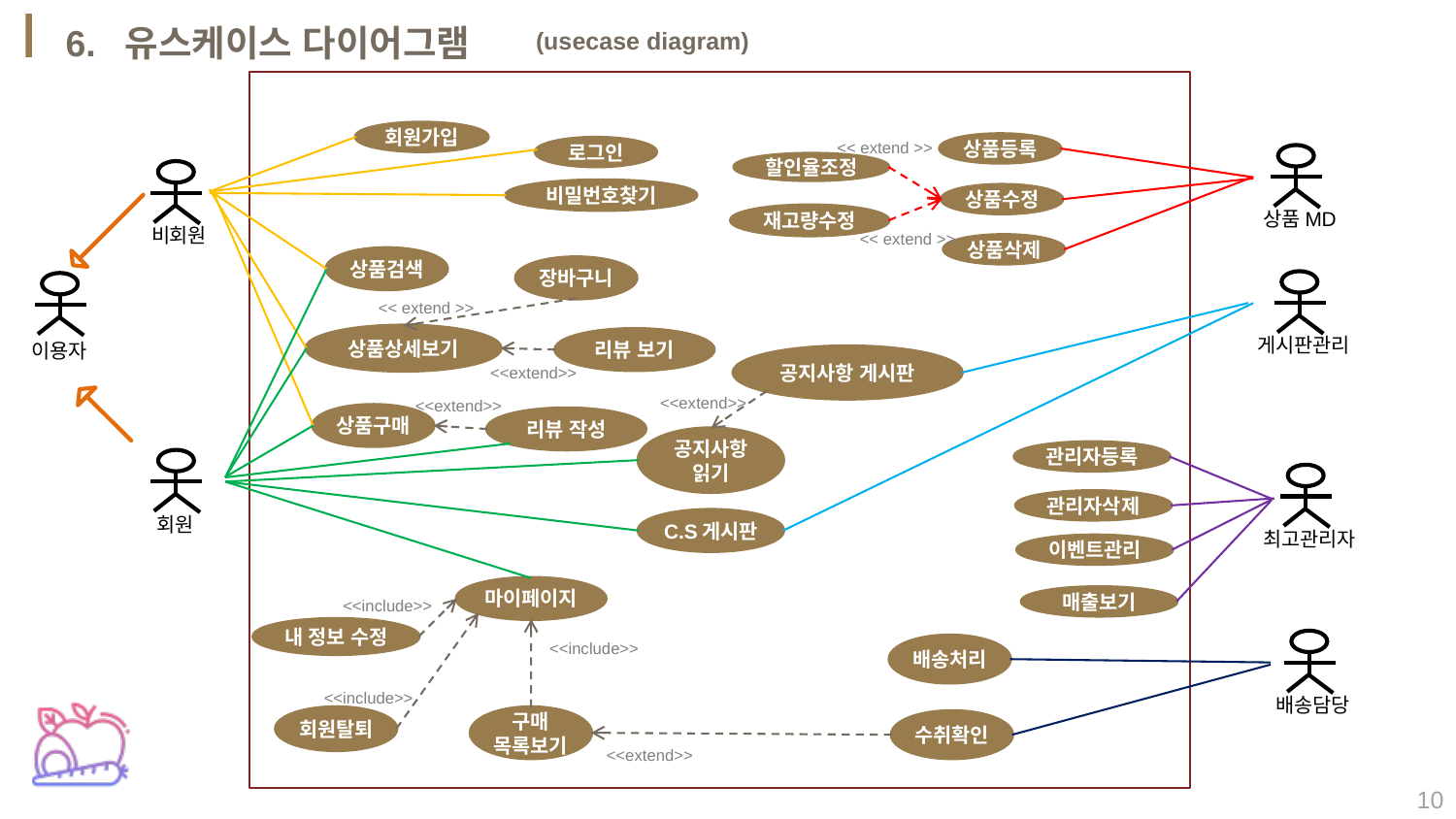

6.  유스케이스 다이어그램
(usecase diagram)

회원가입
상품등록
<< extend >>
로그인

상품MD
할인율조정

    비회원

비밀번호찾기
상품수정
재고량수정
<< extend >>
상품삭제
상품검색
장바구니

게시판관리

이용자
<< extend >>
상품상세보기
리뷰 보기
공지사항 게시판
<<extend>>

<<extend>>
<<extend>>
상품구매
리뷰 작성
공지사항
읽기
관리자등록

  회원

최고관리자
관리자삭제
C.S게시판
이벤트관리
마이페이지
매출보기
<<include>>
내 정보 수정

배송담당
배송처리
<<include>>
<<include>>
회원탈퇴
구매
목록보기
수취확인
<<extend>>
10